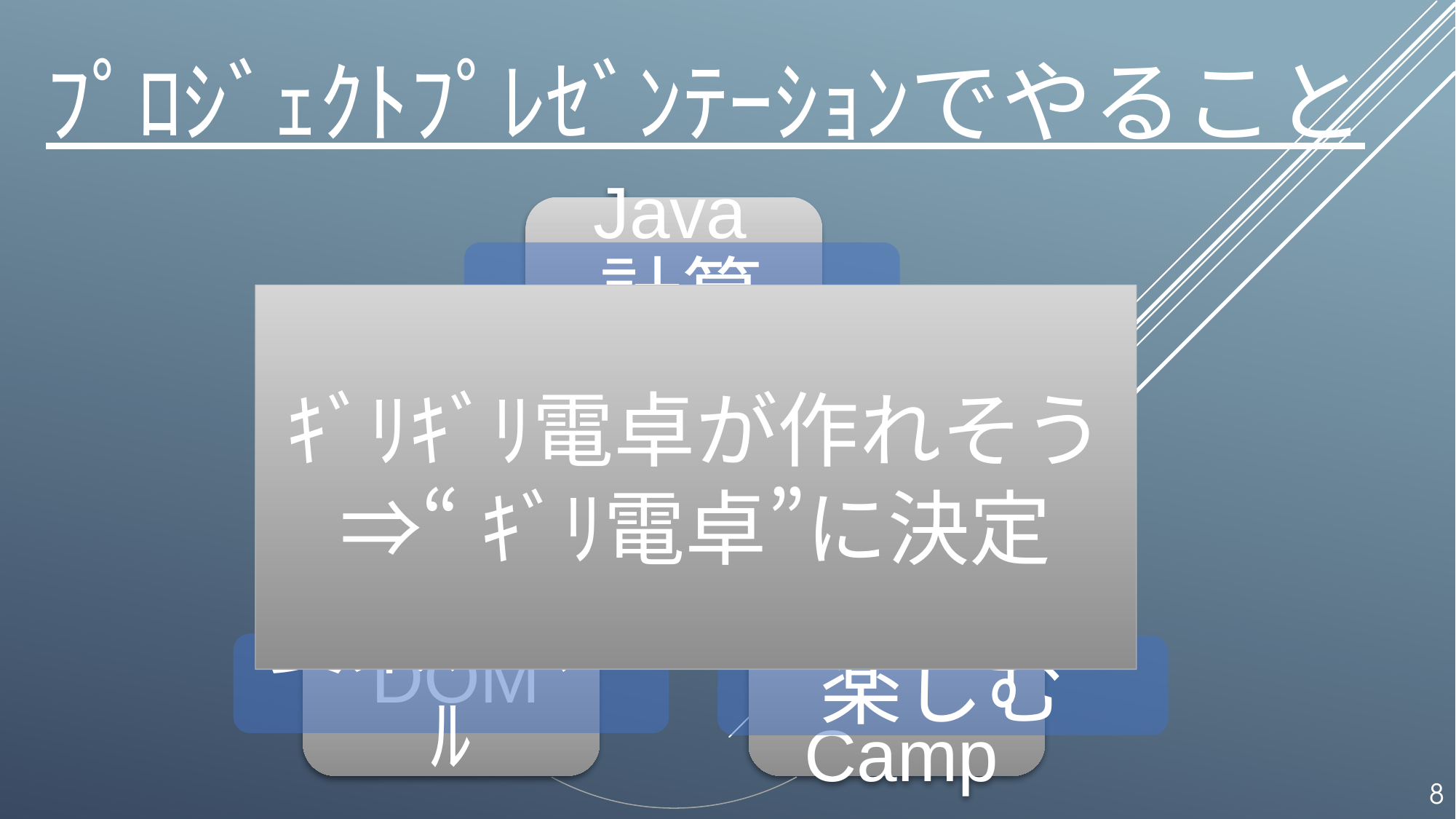

ﾌﾟﾛｼﾞｪｸﾄﾌﾟﾚｾﾞﾝﾃｰｼｮﾝでやること

Java　Script
Boot　Camp
DOM
計算
ｷﾞﾘｷﾞﾘ電卓が作れそう
⇒“ｷﾞﾘ電卓”に決定
要素、ｽﾀｲﾙ
楽しむ
8